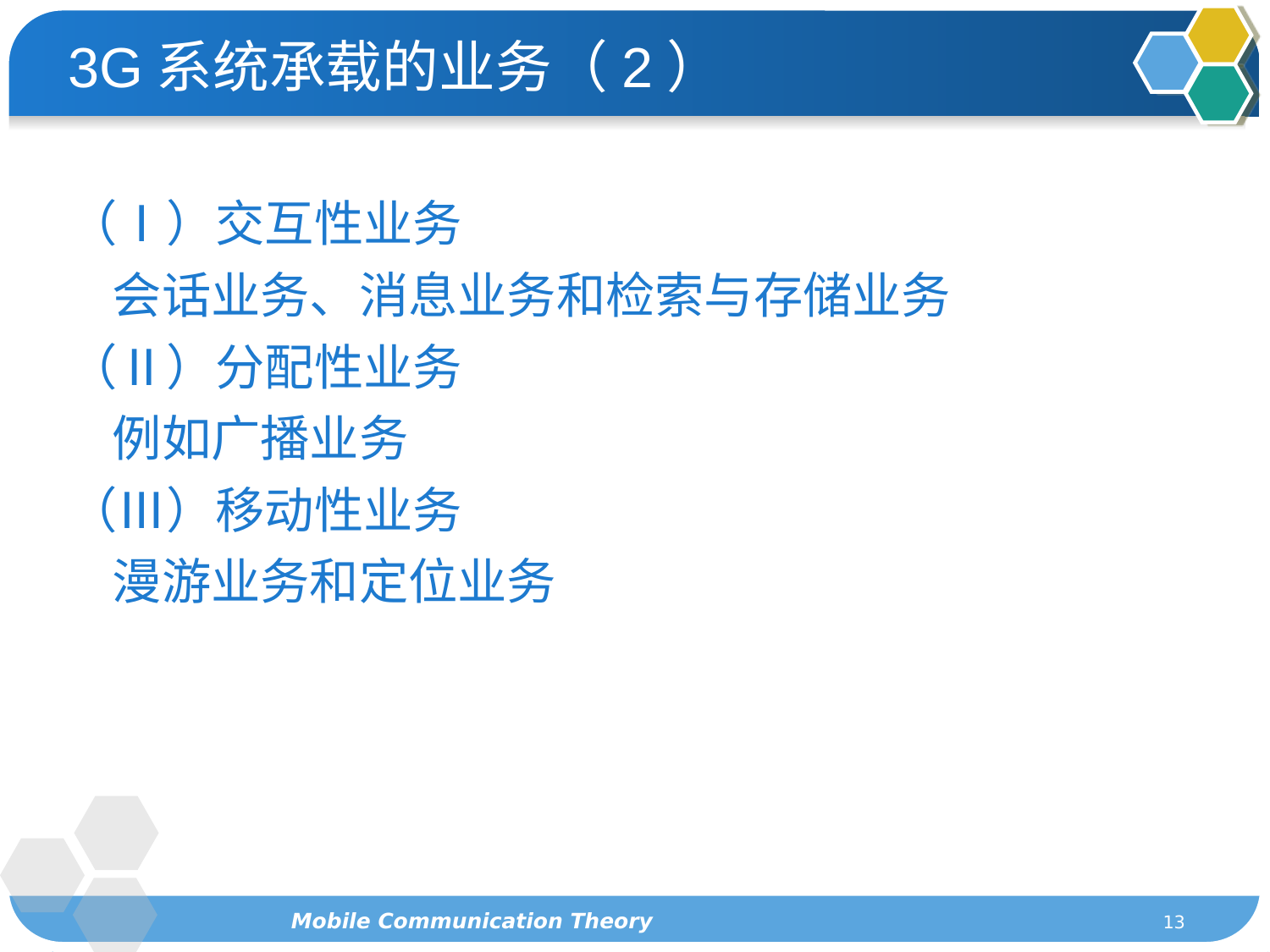

3G系统承载的业务（2）
（Ⅰ）交互性业务
   会话业务、消息业务和检索与存储业务
（Ⅱ）分配性业务
   例如广播业务
（Ⅲ）移动性业务
   漫游业务和定位业务
Mobile Communication Theory